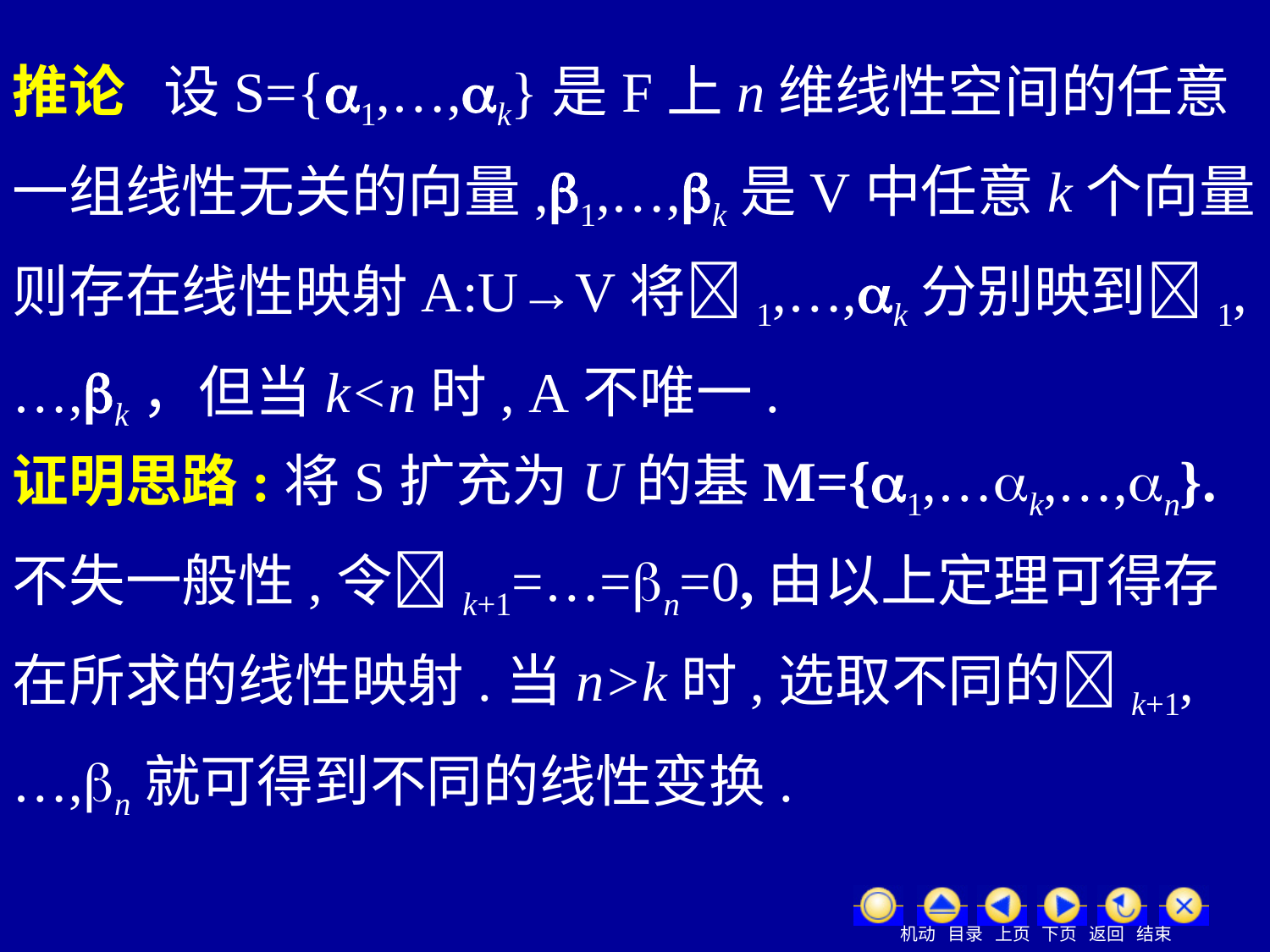

推论   设S={α1,…,αk}是F上n维线性空间的任意一组线性无关的向量,β1,…,βk是V中任意k个向量.则存在线性映射A:U→V将α1,…,αk分别映到β1,…,βk，但当k<n时, A不唯一.
证明思路:将S扩充为U的基M={α1,…αk,…,αn}.不失一般性,令βk+1=…=βn=0,由以上定理可得存在所求的线性映射.当n>k时,选取不同的βk+1,…,βn就可得到不同的线性变换.